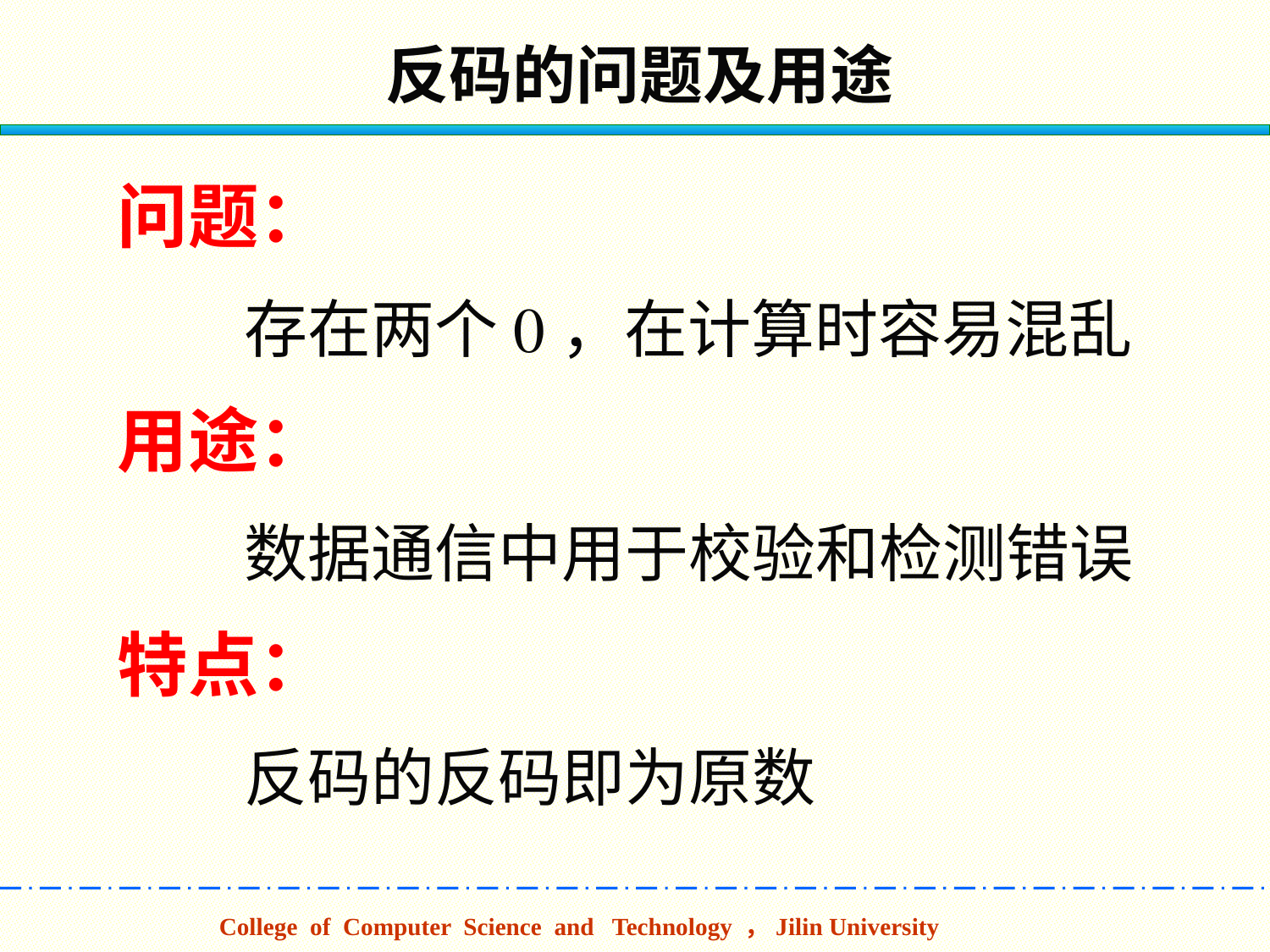

反码的问题及用途
问题：
  	存在两个0，在计算时容易混乱
用途：
  	数据通信中用于校验和检测错误
特点：
   	反码的反码即为原数